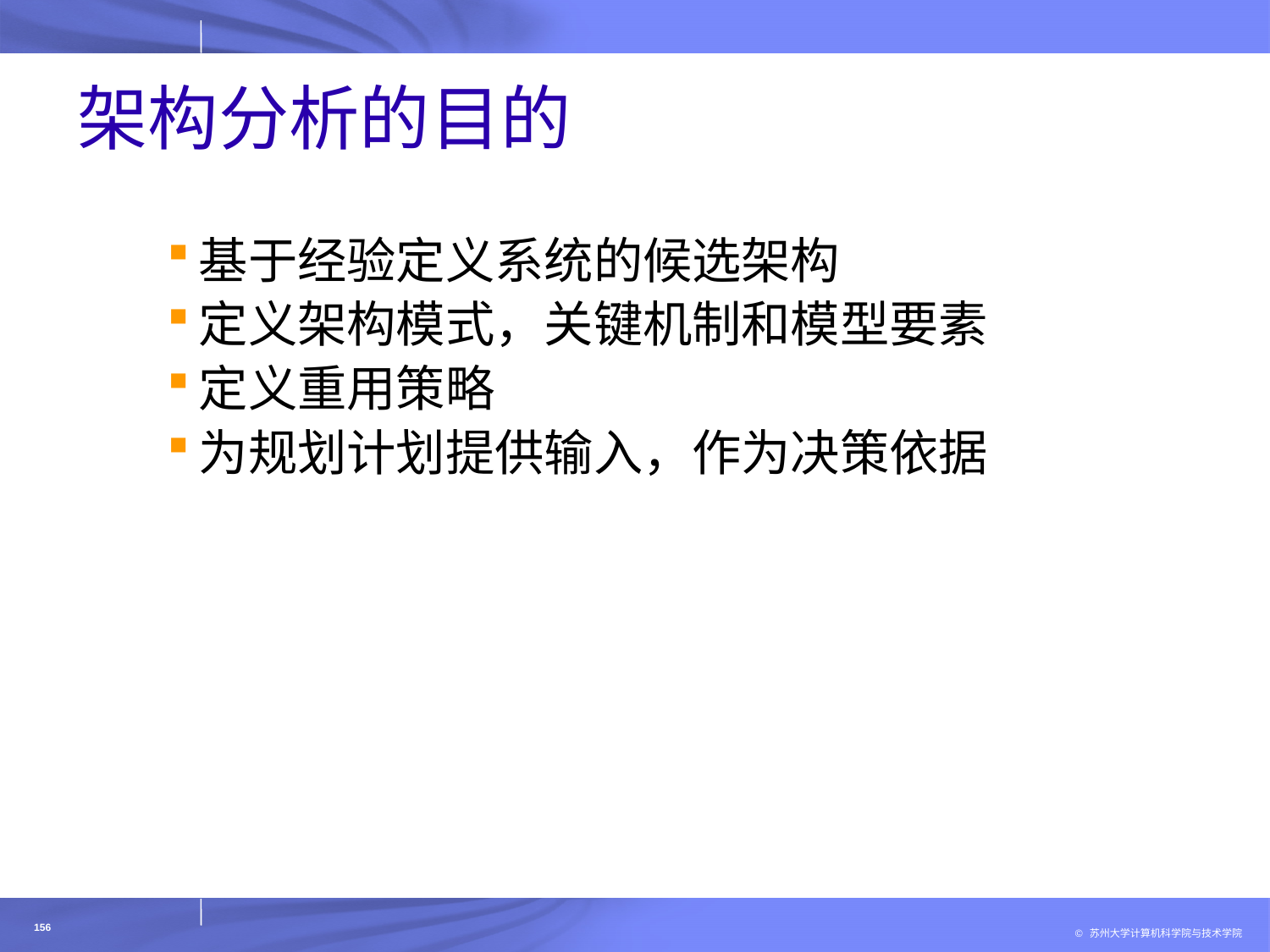

# 架构分析的目的
基于经验定义系统的候选架构
定义架构模式，关键机制和模型要素
定义重用策略
为规划计划提供输入，作为决策依据
156